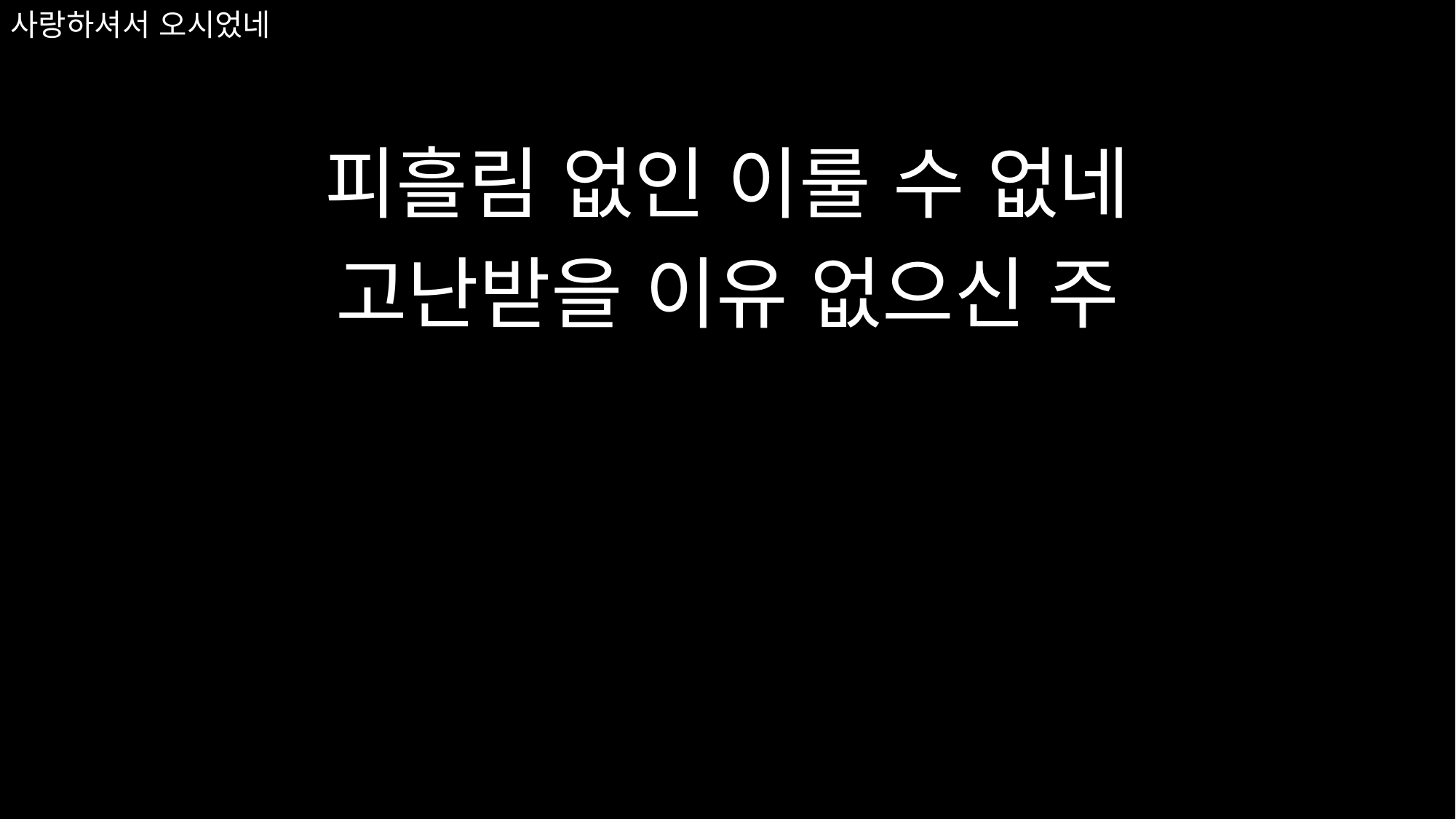

피흘림 없인 이룰 수 없네
고난받을 이유 없으신 주
# 사랑하셔서 오시었네